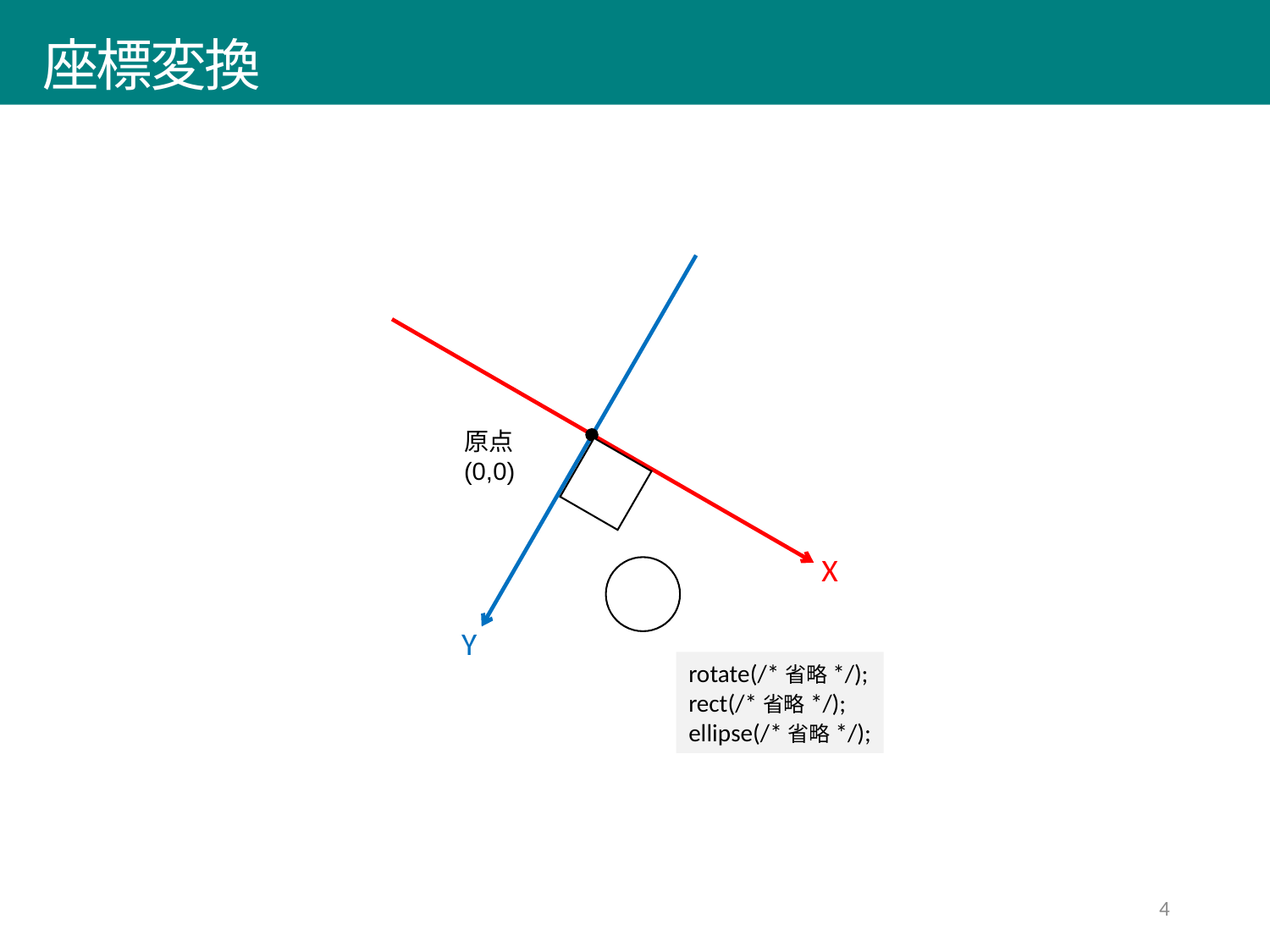

# 座標変換
原点(0,0)

X

Y
rotate(/*省略*/);
rect(/*省略*/);
ellipse(/*省略*/);

4